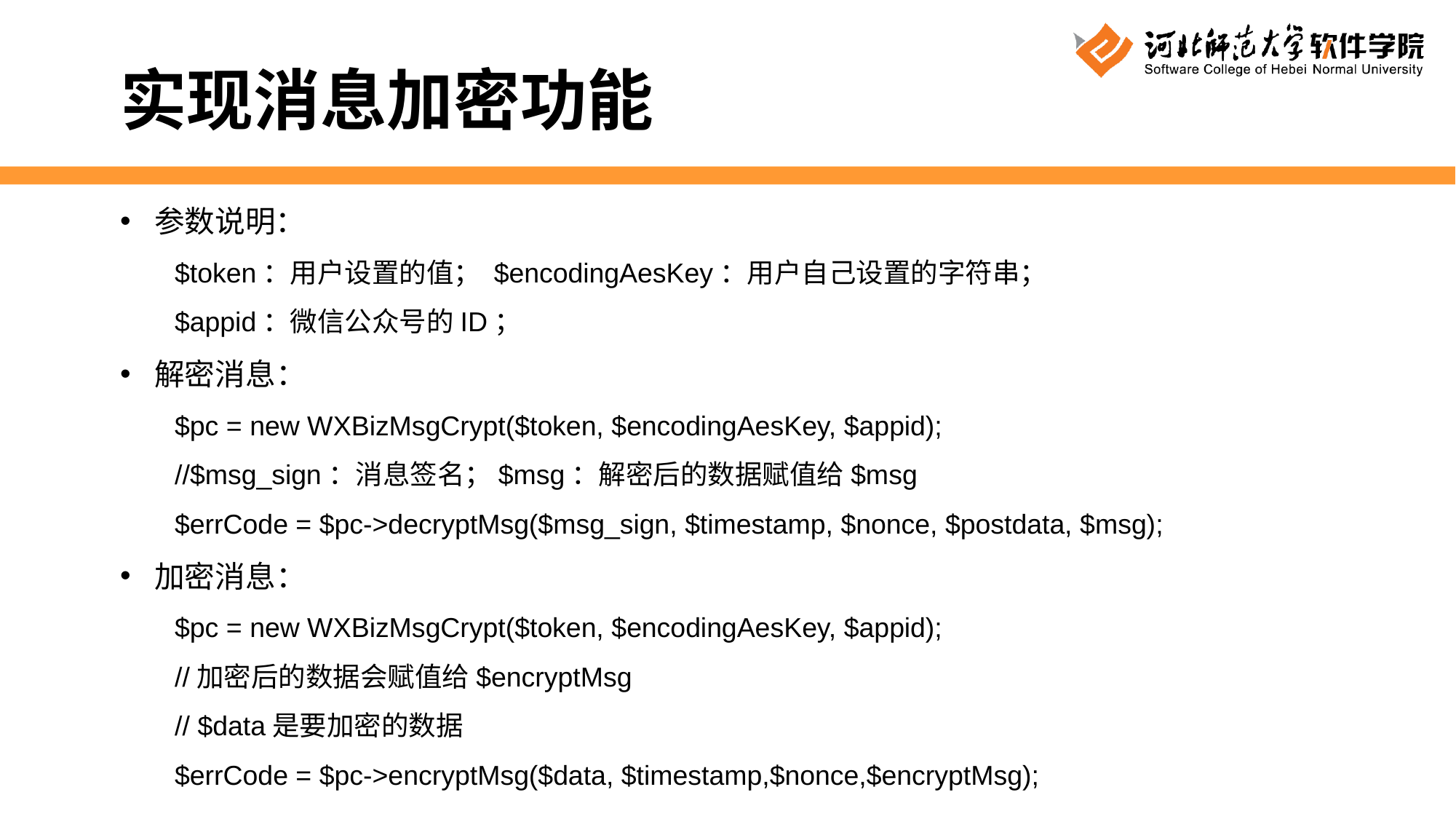

实现消息加密功能
参数说明：
$token：用户设置的值； $encodingAesKey：用户自己设置的字符串；
$appid：微信公众号的ID；
解密消息：
$pc = new WXBizMsgCrypt($token, $encodingAesKey, $appid);
//$msg_sign：消息签名；$msg：解密后的数据赋值给$msg
$errCode = $pc->decryptMsg($msg_sign, $timestamp, $nonce, $postdata, $msg);
加密消息：
$pc = new WXBizMsgCrypt($token, $encodingAesKey, $appid);
//加密后的数据会赋值给$encryptMsg
// $data是要加密的数据
$errCode = $pc->encryptMsg($data, $timestamp,$nonce,$encryptMsg);